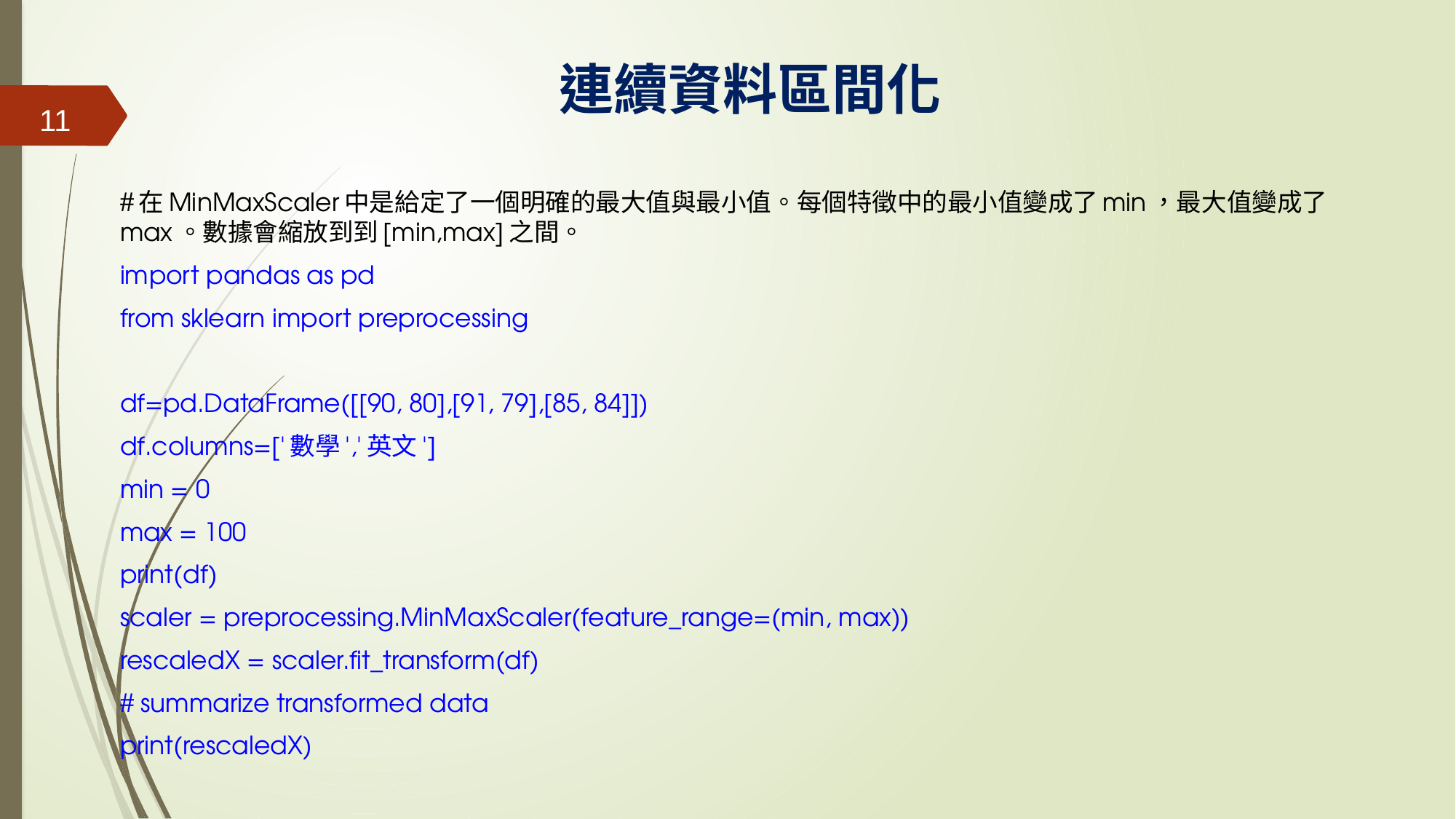

# 連續資料區間化
11
#在MinMaxScaler中是給定了一個明確的最大值與最小值。每個特徵中的最小值變成了min，最大值變成了max。數據會縮放到到[min,max]之間。
import pandas as pd
from sklearn import preprocessing

df=pd.DataFrame([[90, 80],[91, 79],[85, 84]])
df.columns=['數學','英文']
min = 0
max = 100
print(df)
scaler = preprocessing.MinMaxScaler(feature_range=(min, max))
rescaledX = scaler.fit_transform(df)
# summarize transformed data
print(rescaledX)